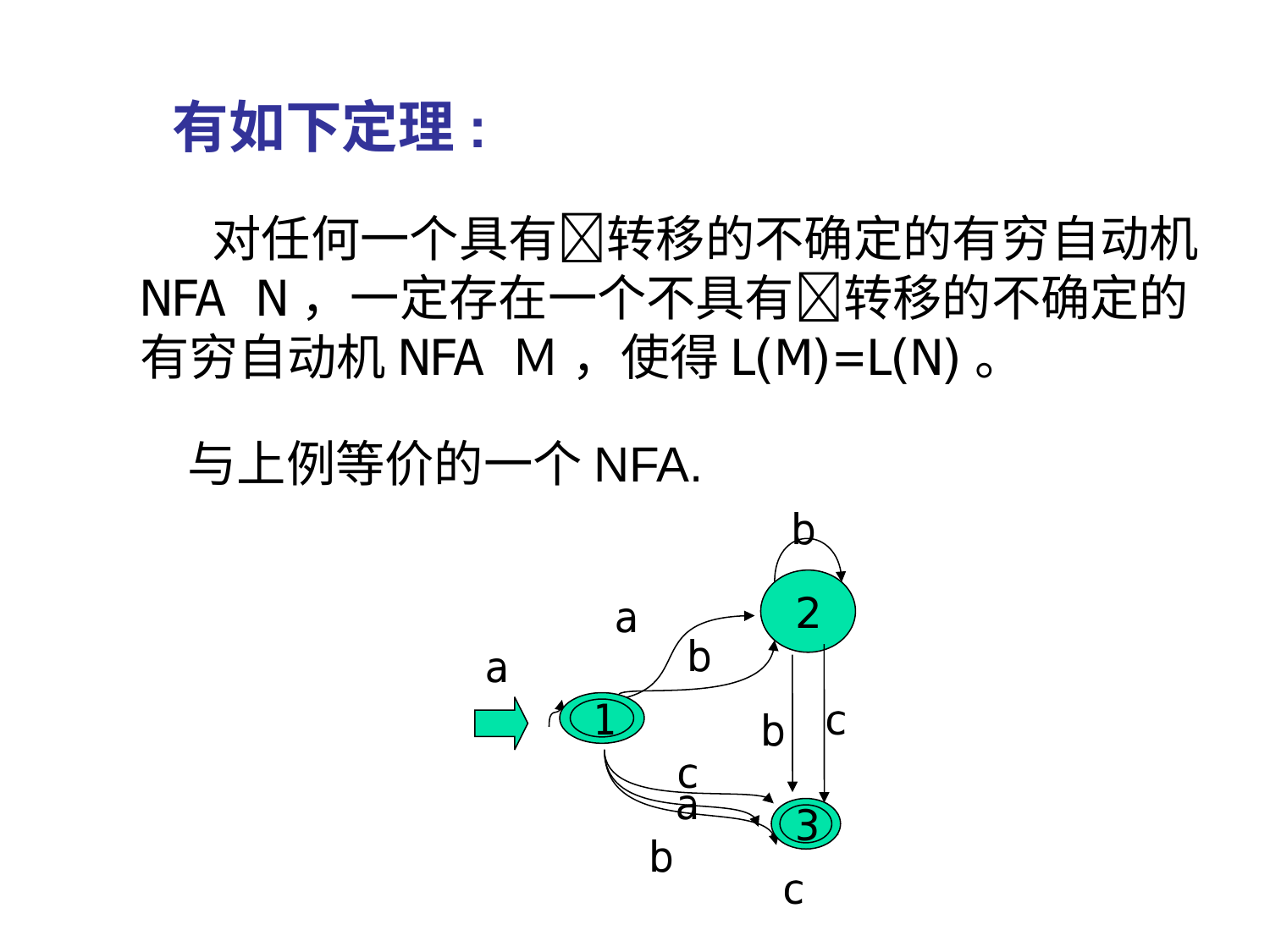

# 有如下定理:
 对任何一个具有ε转移的不确定的有穷自动机NFA  N，一定存在一个不具有ε转移的不确定的有穷自动机NFA Ｍ ，使得L(M)=L(N)。

与上例等价的一个NFA.

b
2
a
b
a

1

c

b
c
a
3

b
c
28